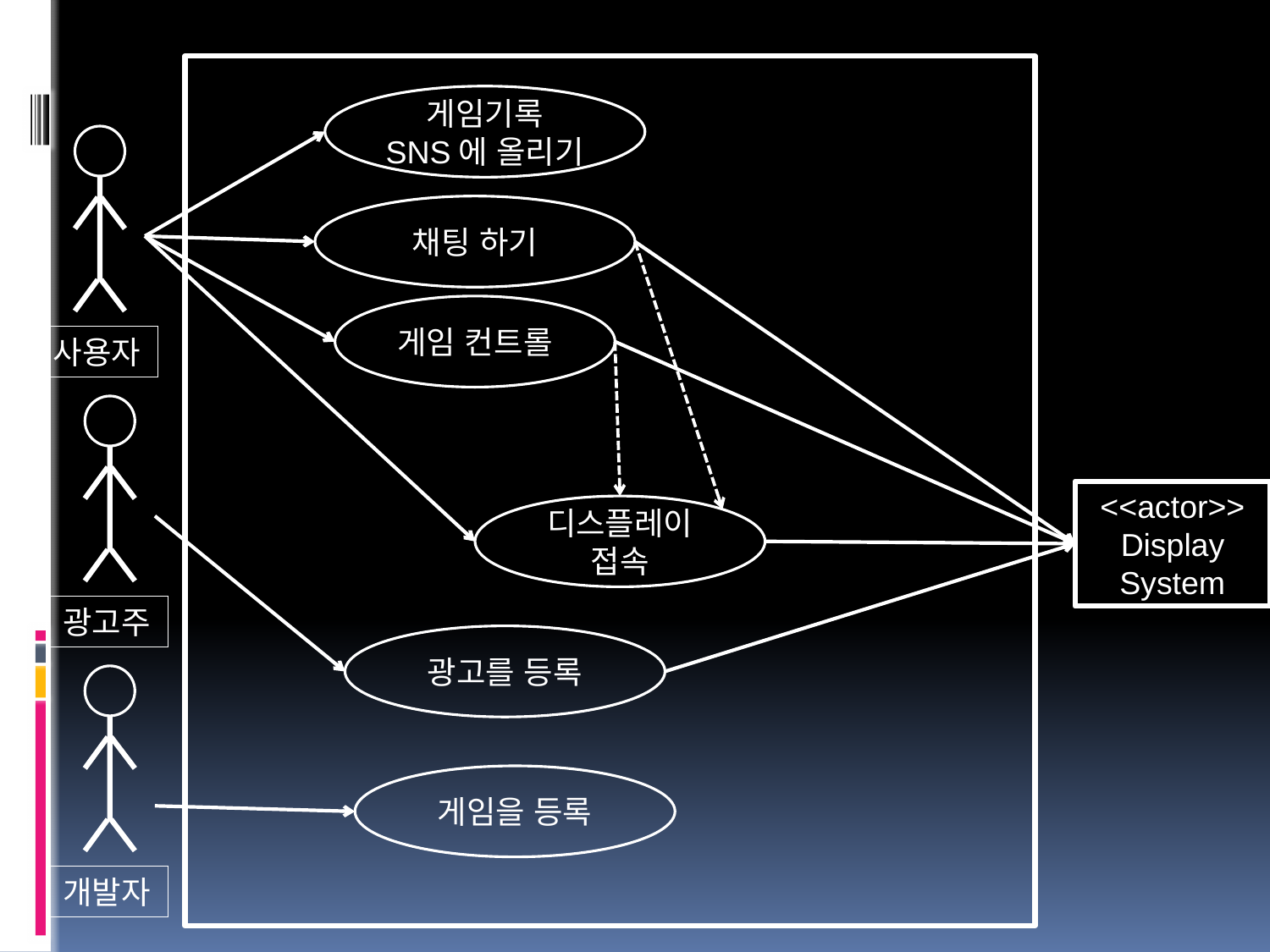

게임기록
SNS에 올리기

채팅 하기
게임 컨트롤
사용자

<<actor>>
Display
System
디스플레이
접속
광고주
광고를 등록

게임을 등록
개발자